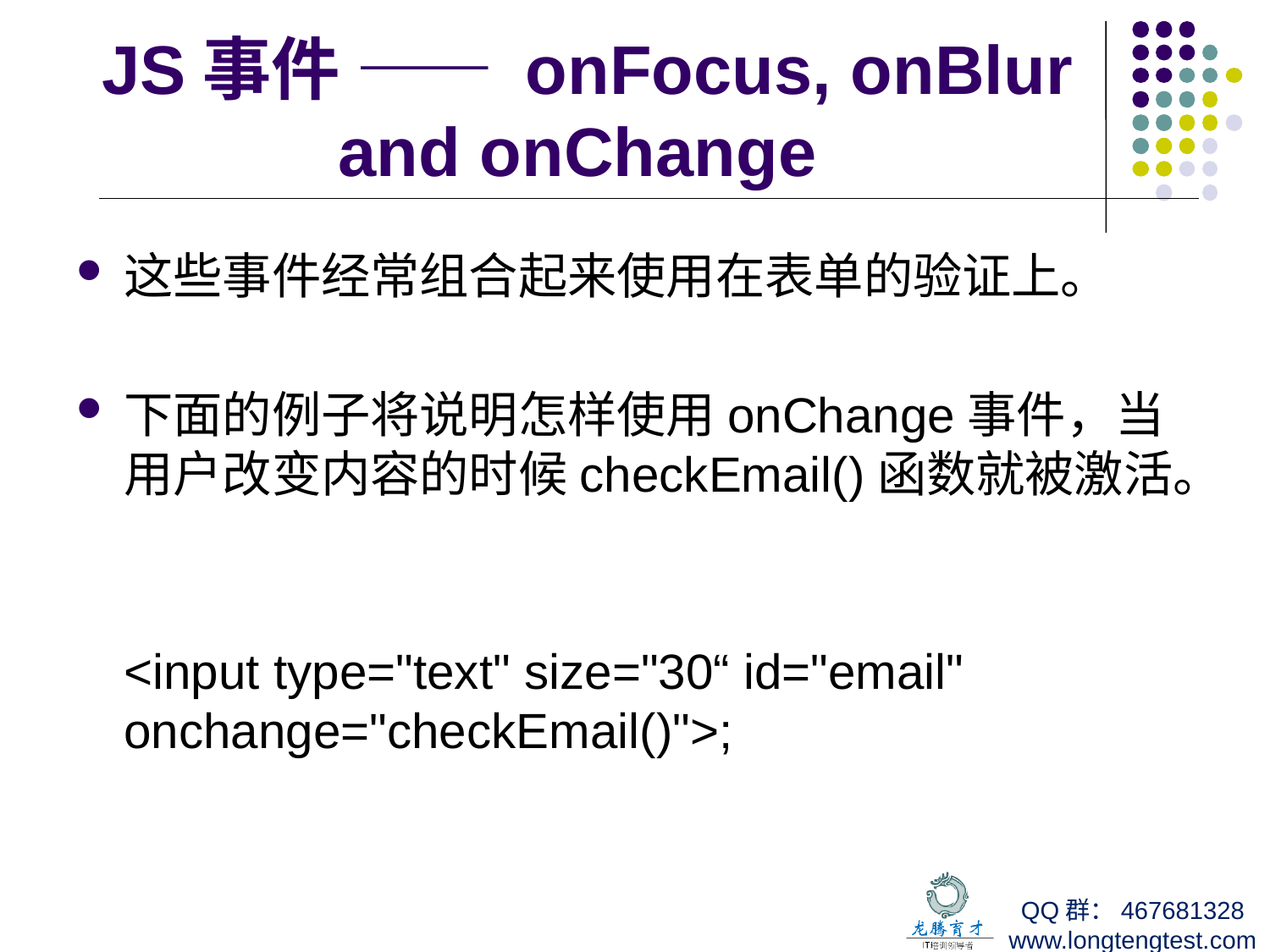

# JS事件 —— onFocus, onBlur and onChange
这些事件经常组合起来使用在表单的验证上。

下面的例子将说明怎样使用onChange事件，当用户改变内容的时候checkEmail()函数就被激活。

	<input type="text" size="30“ id="email" onchange="checkEmail()">;